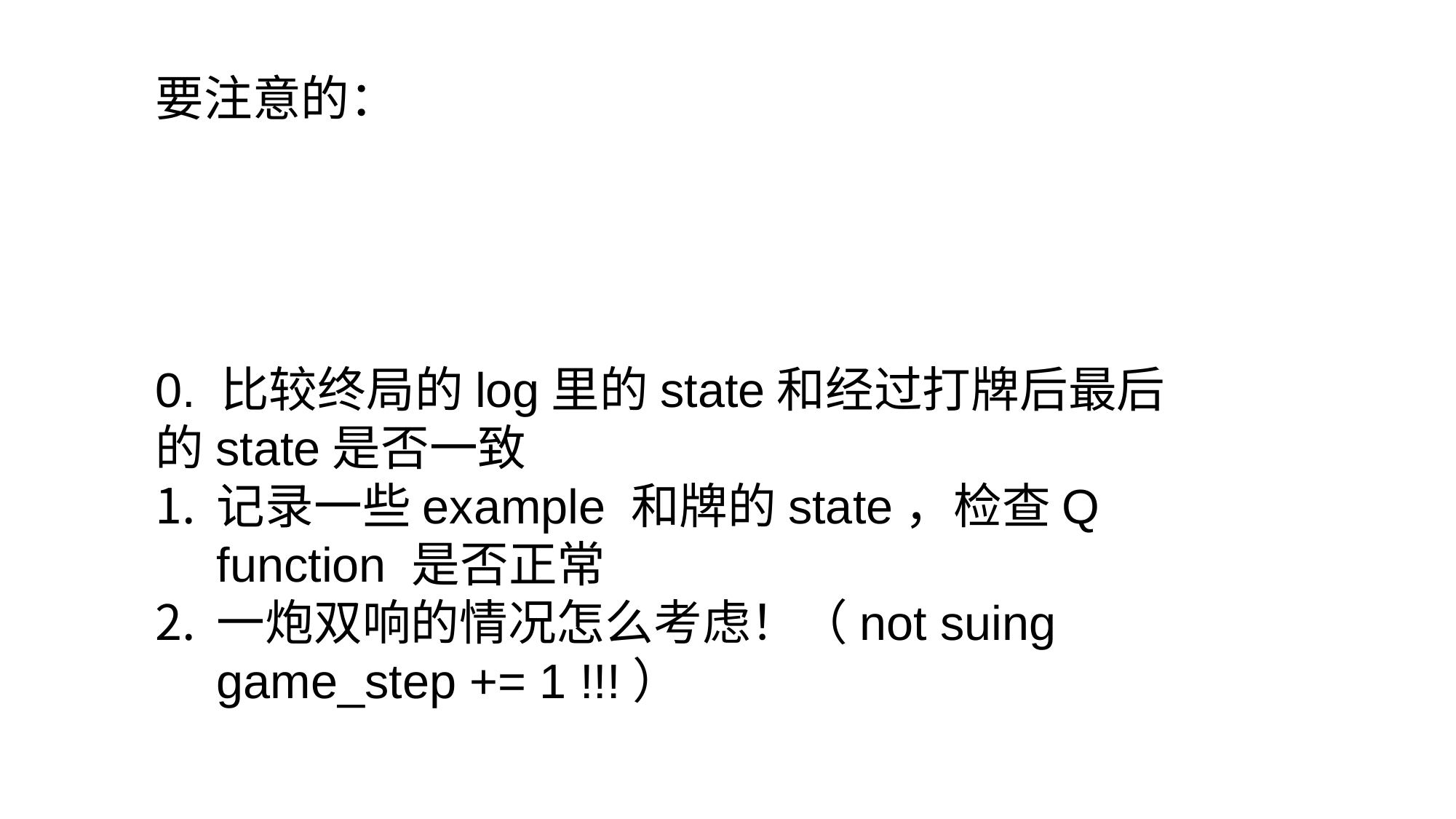

要注意的：

0. 比较终局的log里的state和经过打牌后最后的state是否一致
记录一些example 和牌的state，检查Q function 是否正常
一炮双响的情况怎么考虑！（not suing game_step += 1 !!!）